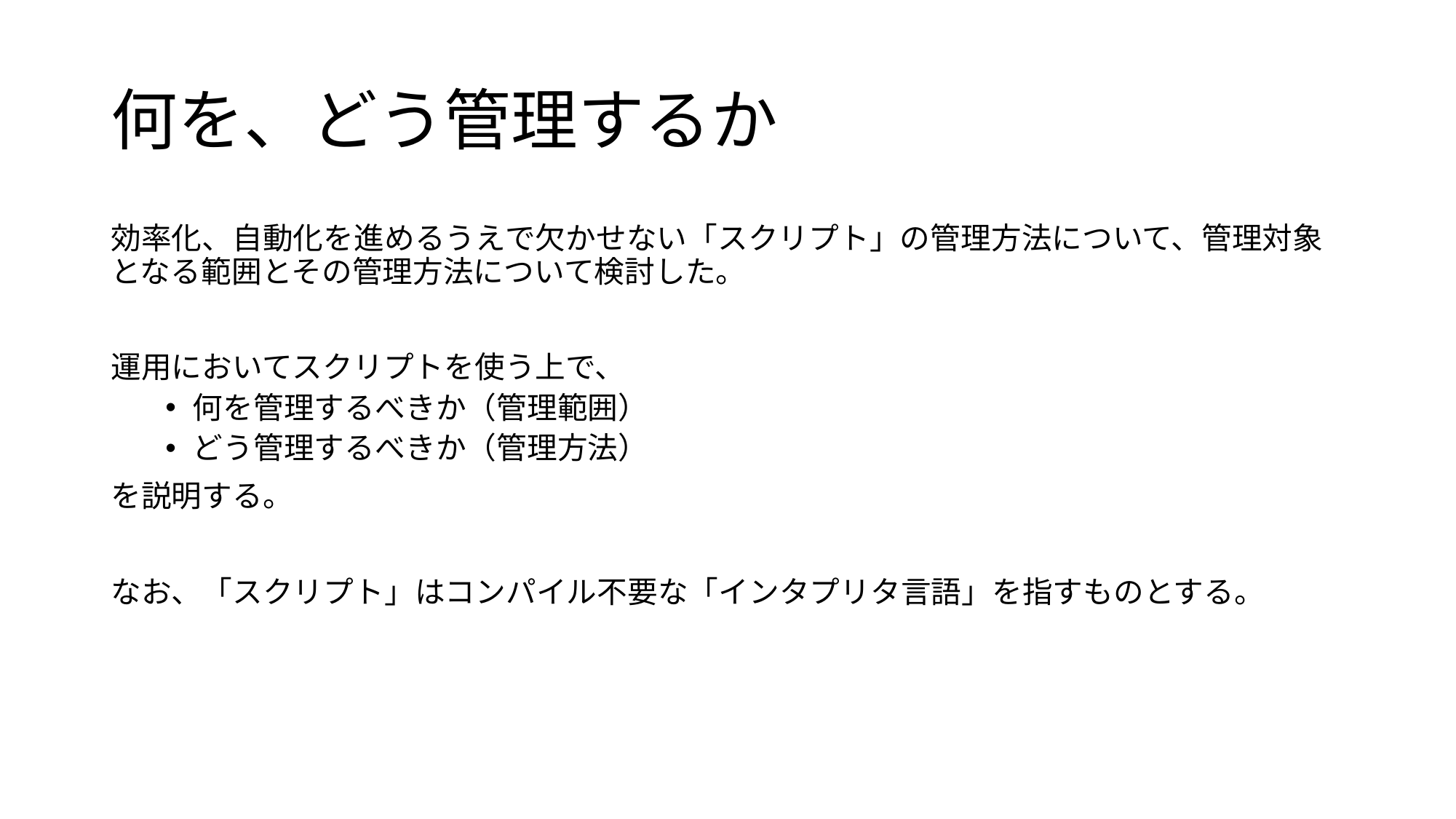

# 何を、どう管理するか
効率化、自動化を進めるうえで欠かせない「スクリプト」の管理方法について、管理対象となる範囲とその管理方法について検討した。

運用においてスクリプトを使う上で、
何を管理するべきか（管理範囲）
どう管理するべきか（管理方法）
を説明する。

なお、「スクリプト」はコンパイル不要な「インタプリタ言語」を指すものとする。